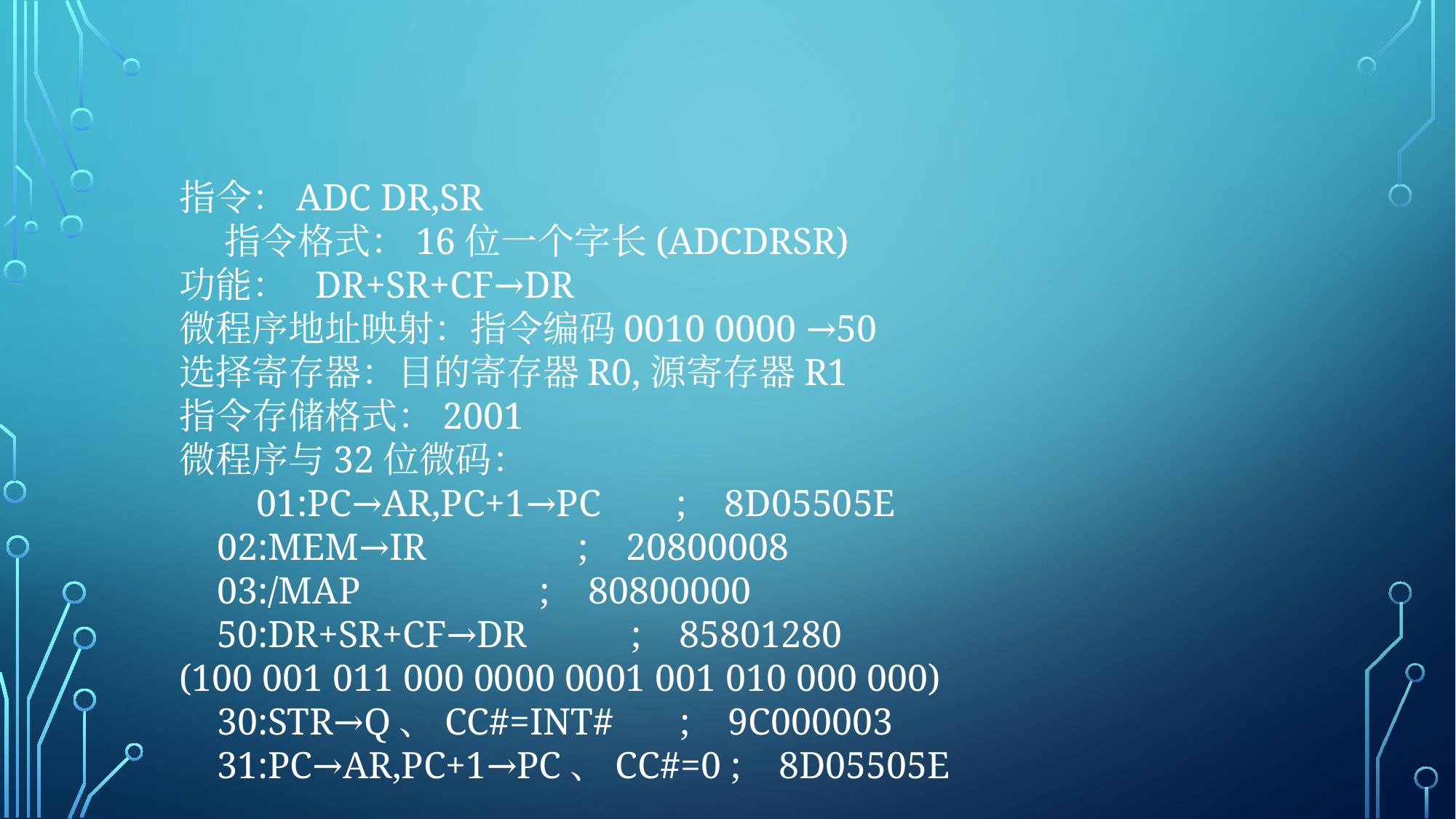

指令：ADC DR,SR
    指令格式：16位一个字长(ADCDRSR)
功能：  DR+SR+CF→DR
微程序地址映射：指令编码0010 0000 →50
选择寄存器：目的寄存器R0,源寄存器R1
指令存储格式：2001
微程序与32位微码：
	01:PC→AR,PC+1→PC        ;    8D05505E
    02:MEM→IR                ;    20800008
    03:/MAP                   ;    80800000
    50:DR+SR+CF→DR           ;    85801280
(100 001 011 000 0000 0001 001 010 000 000)
    30:STR→Q、CC#=INT#       ;    9C000003
    31:PC→AR,PC+1→PC、CC#=0 ;    8D05505E